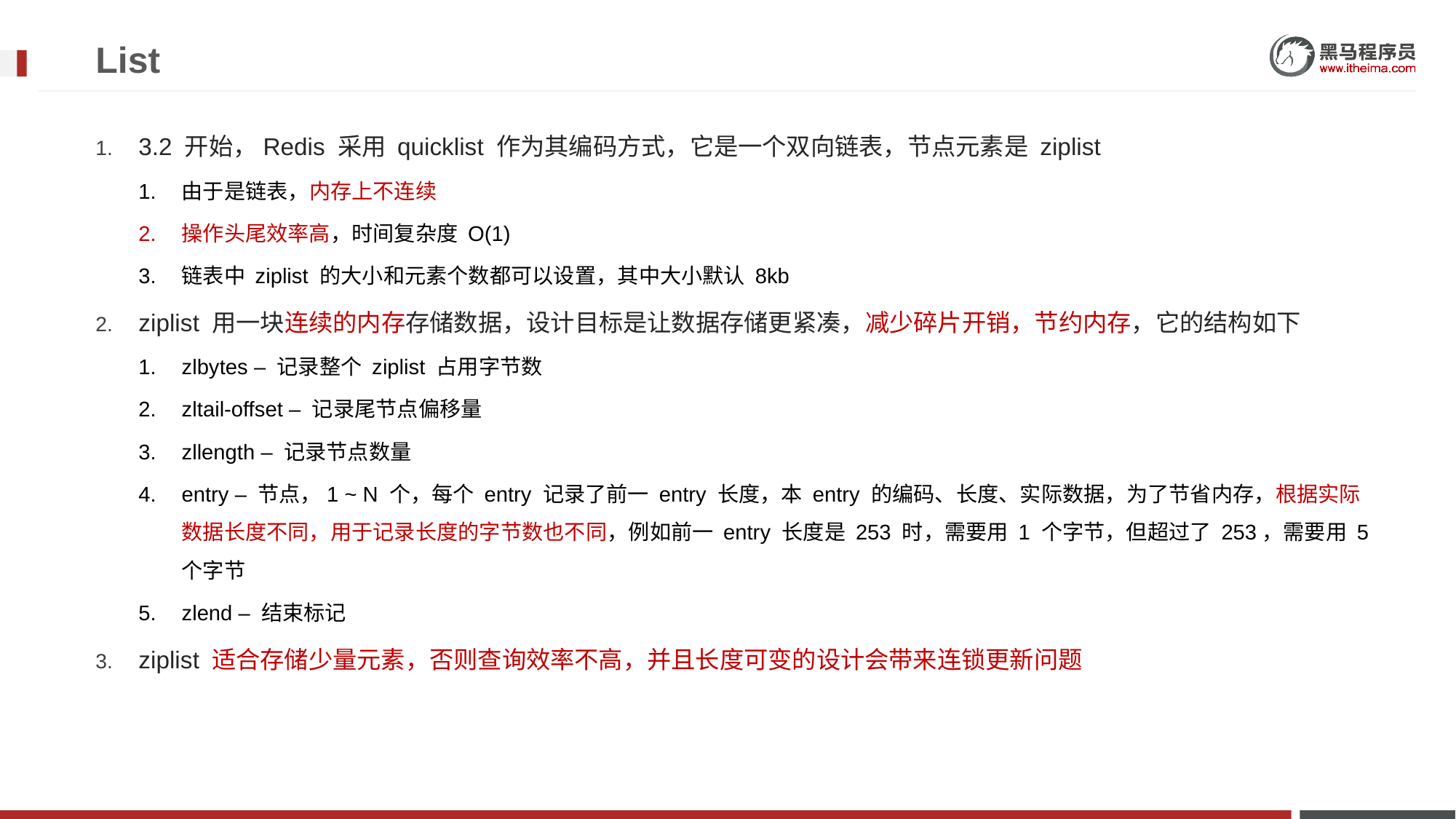

# List
3.2 开始，Redis 采用 quicklist 作为其编码方式，它是一个双向链表，节点元素是 ziplist
由于是链表，内存上不连续
操作头尾效率高，时间复杂度 O(1)
链表中 ziplist 的大小和元素个数都可以设置，其中大小默认 8kb
ziplist 用一块连续的内存存储数据，设计目标是让数据存储更紧凑，减少碎片开销，节约内存，它的结构如下
zlbytes – 记录整个 ziplist 占用字节数
zltail-offset – 记录尾节点偏移量
zllength – 记录节点数量
entry – 节点，1 ~ N 个，每个 entry 记录了前一 entry 长度，本 entry 的编码、长度、实际数据，为了节省内存，根据实际数据长度不同，用于记录长度的字节数也不同，例如前一 entry 长度是 253 时，需要用 1 个字节，但超过了 253，需要用 5 个字节
zlend – 结束标记
ziplist 适合存储少量元素，否则查询效率不高，并且长度可变的设计会带来连锁更新问题